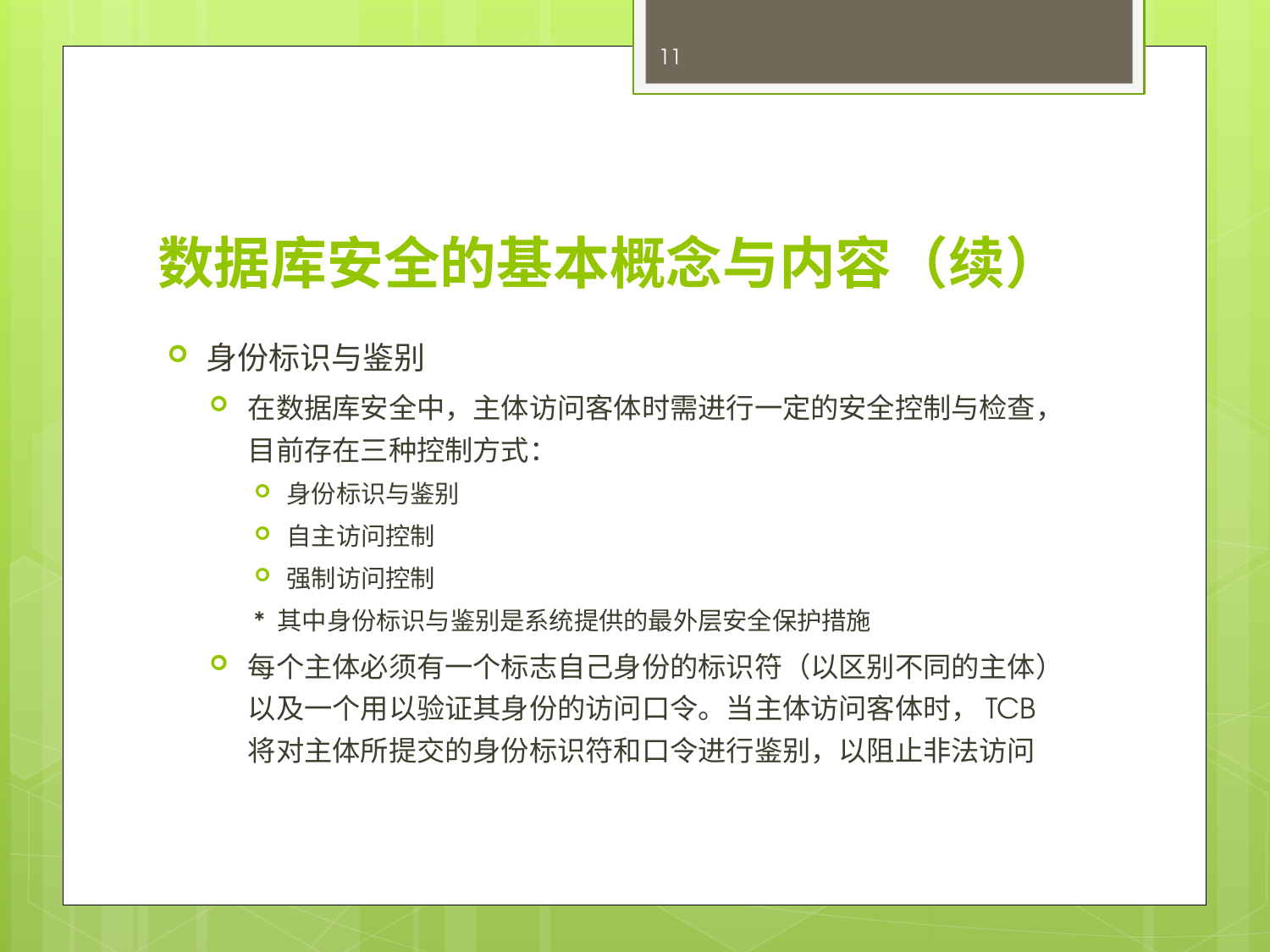

11
# 数据库安全的基本概念与内容（续）
身份标识与鉴别
在数据库安全中，主体访问客体时需进行一定的安全控制与检查，目前存在三种控制方式：
身份标识与鉴别
自主访问控制
强制访问控制
	* 其中身份标识与鉴别是系统提供的最外层安全保护措施
每个主体必须有一个标志自己身份的标识符（以区别不同的主体）以及一个用以验证其身份的访问口令。当主体访问客体时，TCB 将对主体所提交的身份标识符和口令进行鉴别，以阻止非法访问